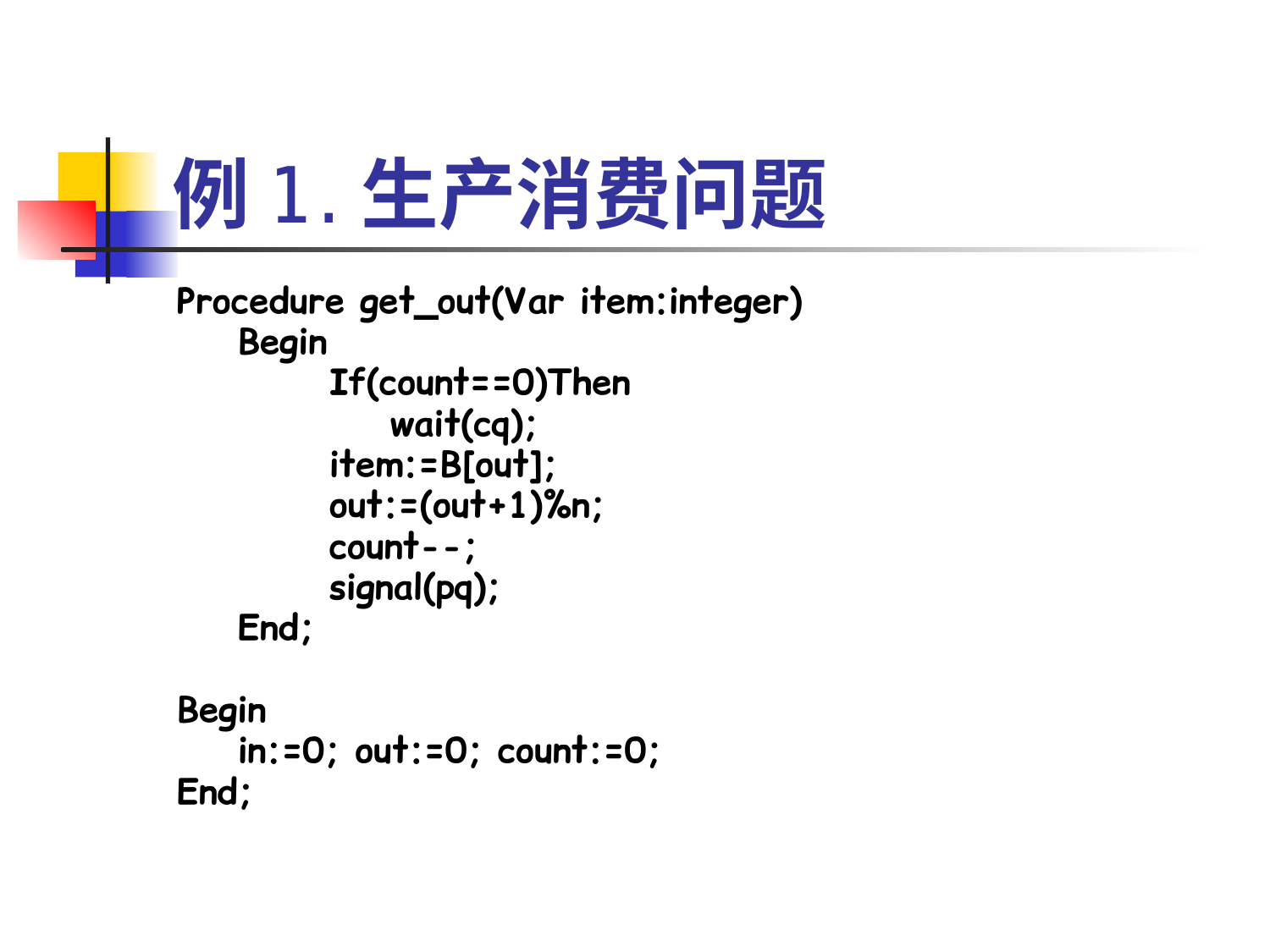

# 例1.生产消费问题
Procedure get_out(Var item:integer)
    Begin
          If(count==0)Then
              wait(cq);
          item:=B[out];
          out:=(out+1)%n;
          count--;
          signal(pq);
    End;

Begin
    in:=0; out:=0; count:=0;
End;